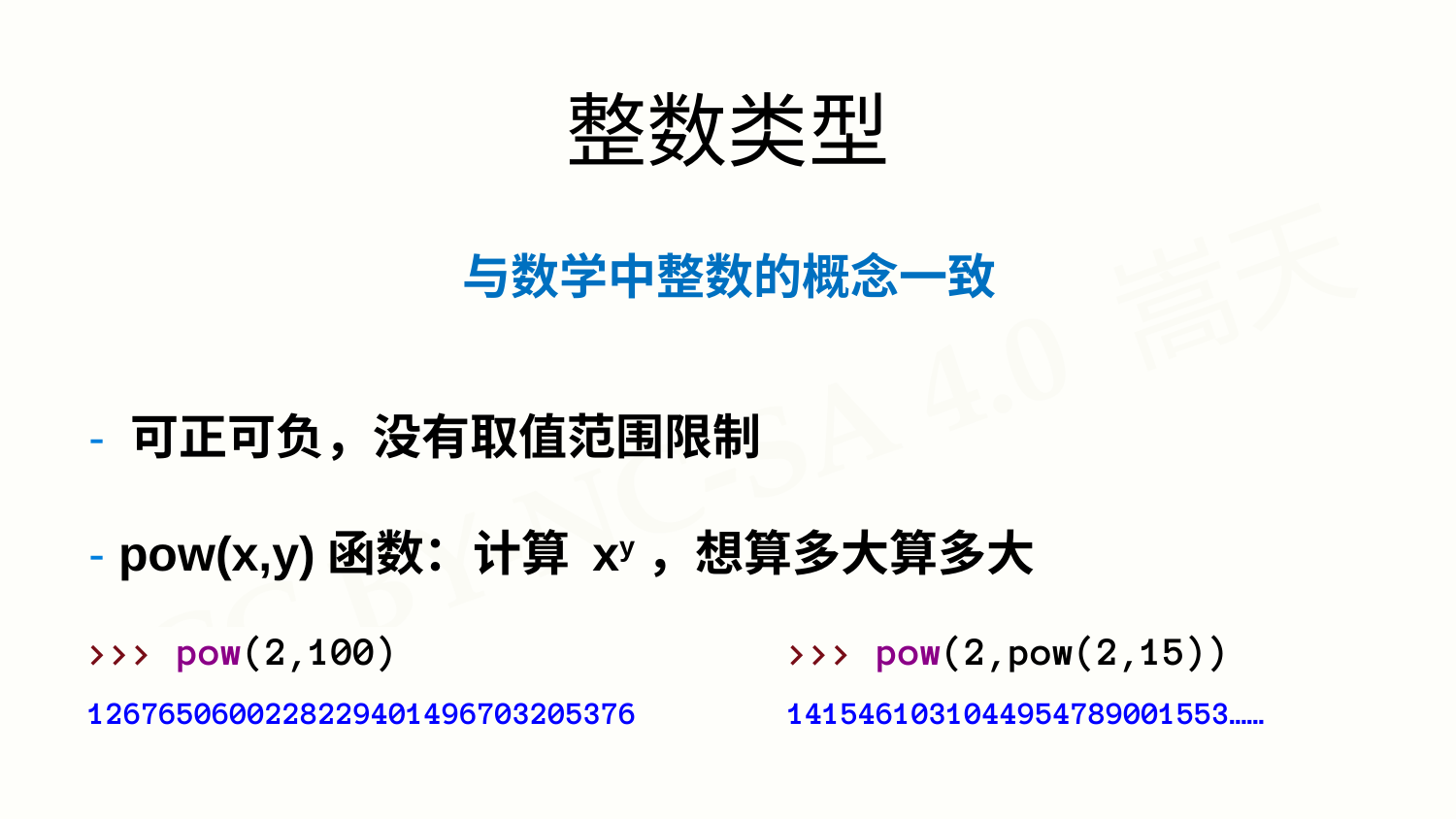

整数类型
与数学中整数的概念一致
- 可正可负，没有取值范围限制
- pow(x,y)函数：计算 xy，想算多大算多大
>>> pow(2,100)
1267650600228229401496703205376
>>> pow(2,pow(2,15))
1415461031044954789001553……